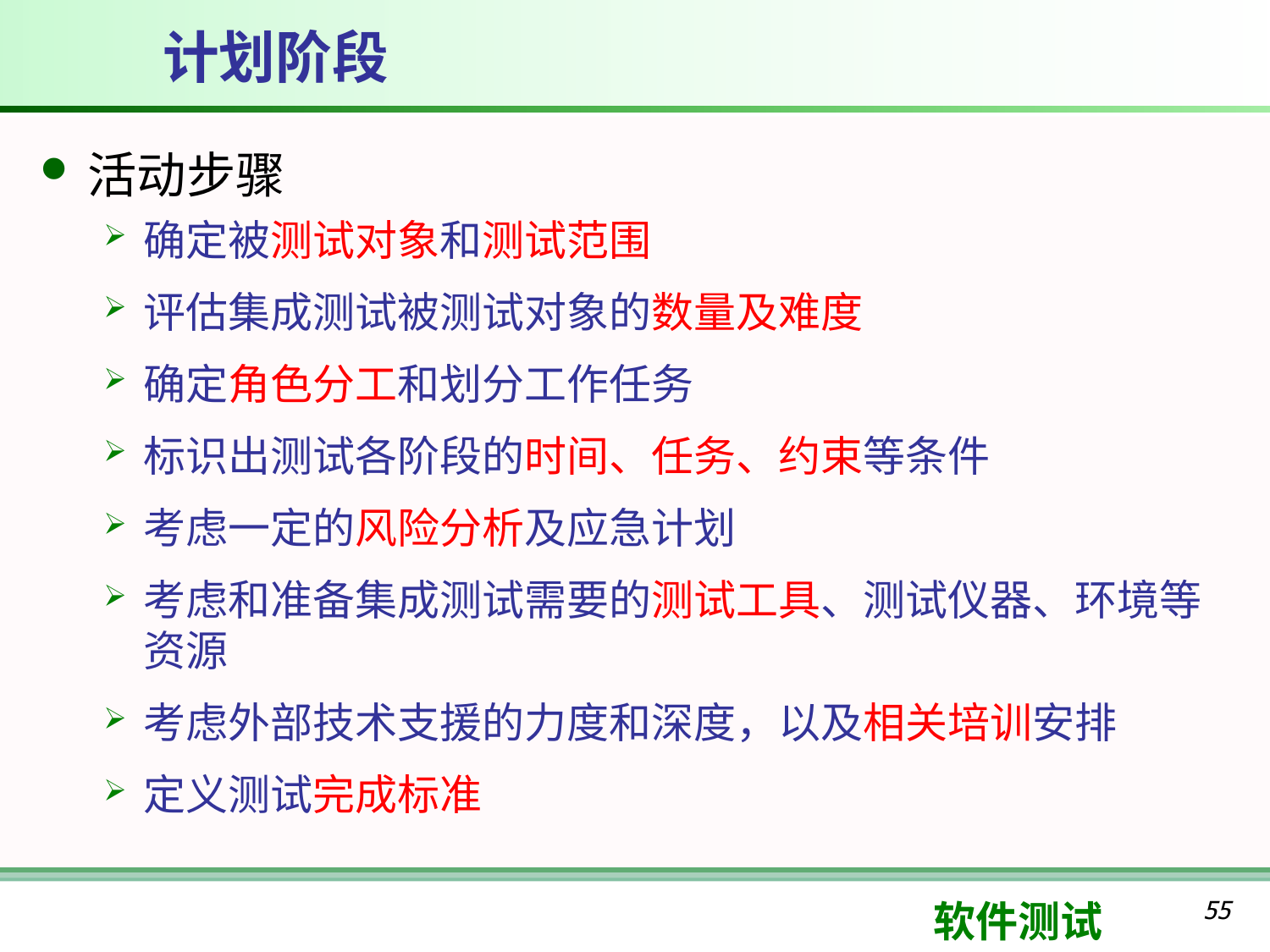

计划阶段
活动步骤
确定被测试对象和测试范围
评估集成测试被测试对象的数量及难度
确定角色分工和划分工作任务
标识出测试各阶段的时间、任务、约束等条件
考虑一定的风险分析及应急计划
考虑和准备集成测试需要的测试工具、测试仪器、环境等资源
考虑外部技术支援的力度和深度，以及相关培训安排
定义测试完成标准
55